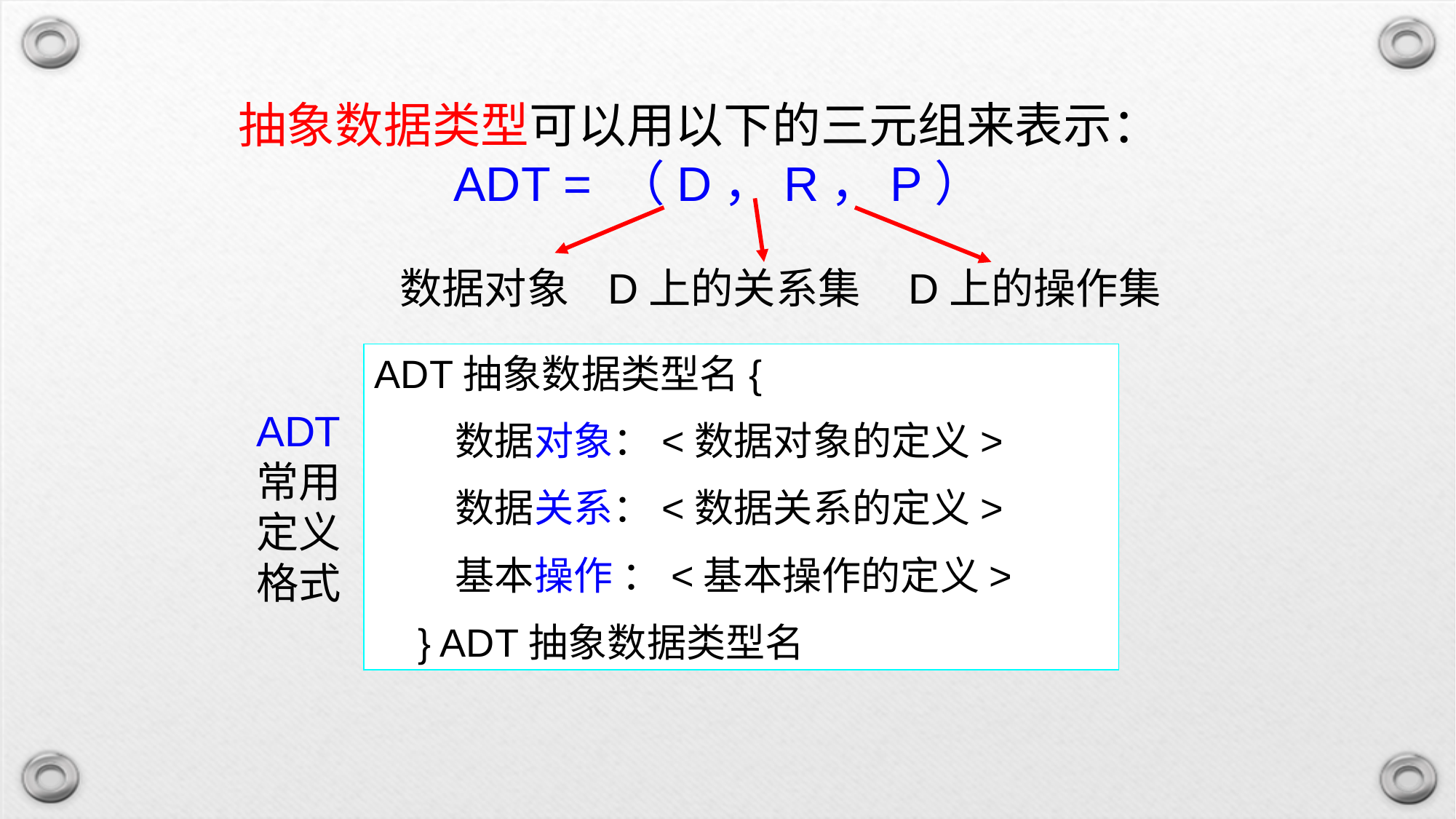

抽象数据类型可以用以下的三元组来表示：
                ADT = （D，R，P）

                数据对象   D上的关系集    D上的操作集

ADT抽象数据类型名{
        数据对象：<数据对象的定义>
        数据关系：<数据关系的定义>
        基本操作 ：<基本操作的定义>
    } ADT抽象数据类型名
ADT常用定义格式